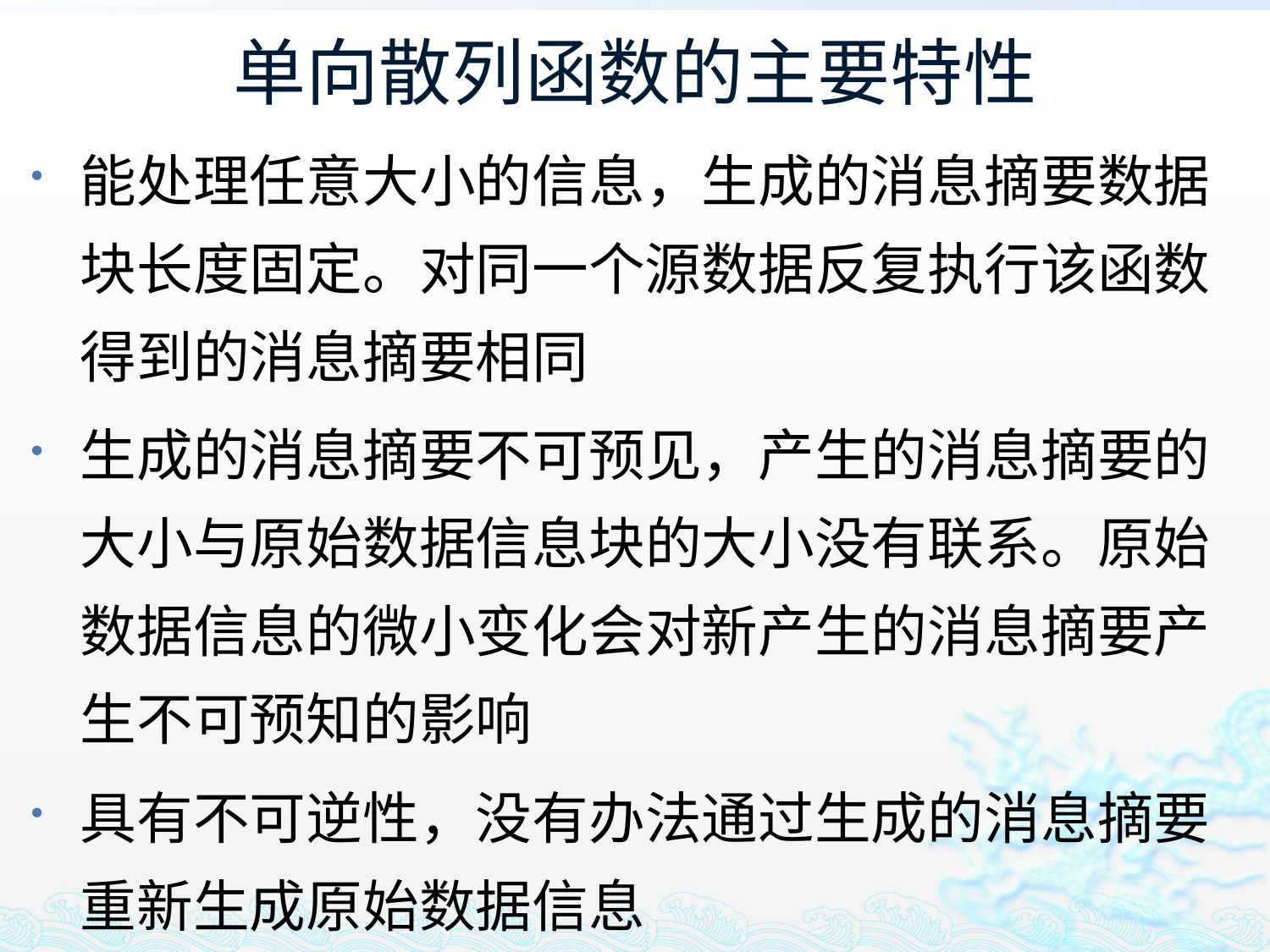

# 单向散列函数的主要特性
能处理任意大小的信息，生成的消息摘要数据块长度固定。对同一个源数据反复执行该函数得到的消息摘要相同
生成的消息摘要不可预见，产生的消息摘要的大小与原始数据信息块的大小没有联系。原始数据信息的微小变化会对新产生的消息摘要产生不可预知的影响
具有不可逆性，没有办法通过生成的消息摘要重新生成原始数据信息